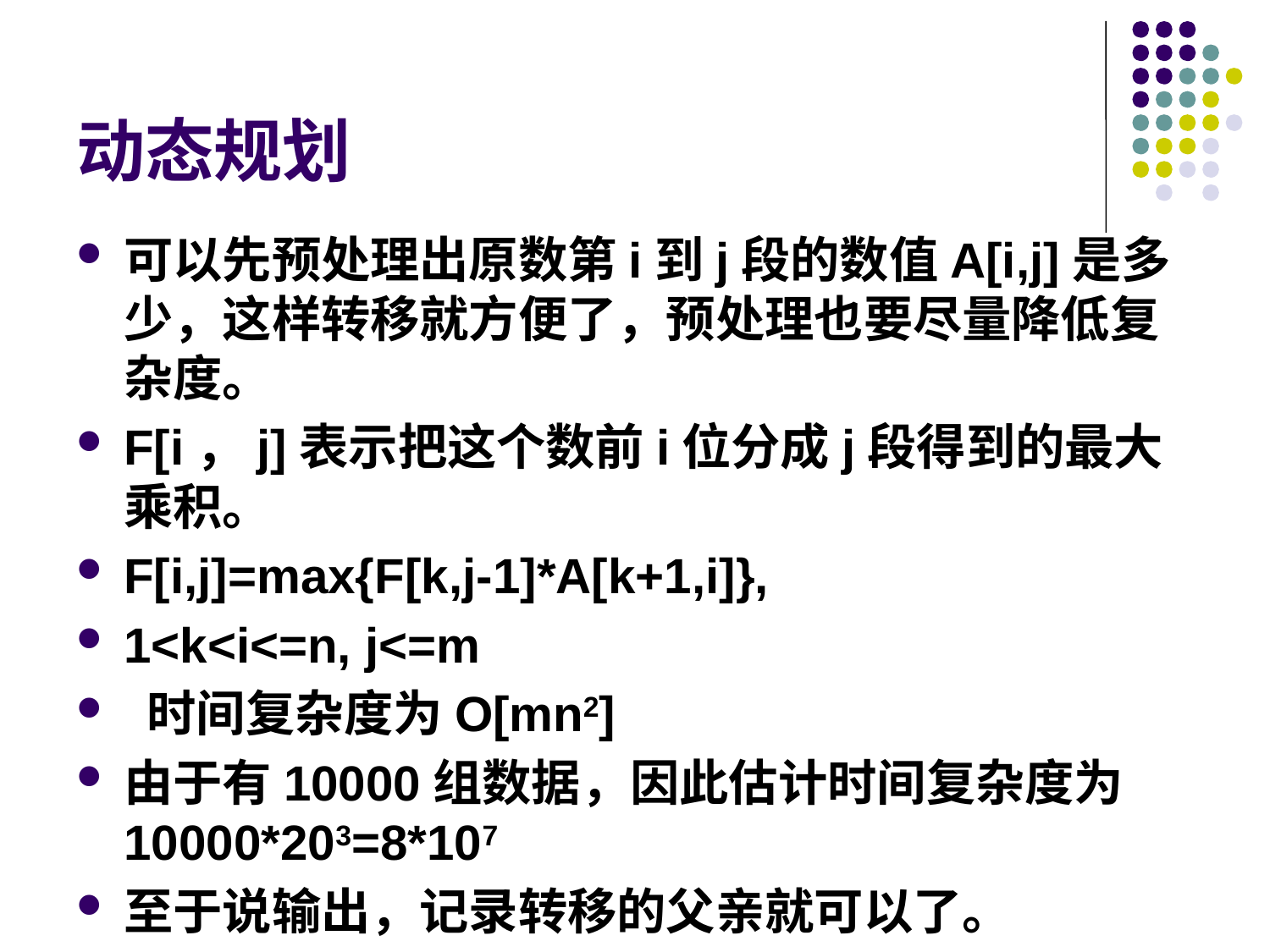

# 动态规划
可以先预处理出原数第i到j段的数值A[i,j]是多少，这样转移就方便了，预处理也要尽量降低复杂度。
F[i，j]表示把这个数前i位分成j段得到的最大乘积。
F[i,j]=max{F[k,j-1]*A[k+1,i]},
1<k<i<=n, j<=m
 时间复杂度为O[mn2]
由于有10000组数据，因此估计时间复杂度为10000*203=8*107
至于说输出，记录转移的父亲就可以了。